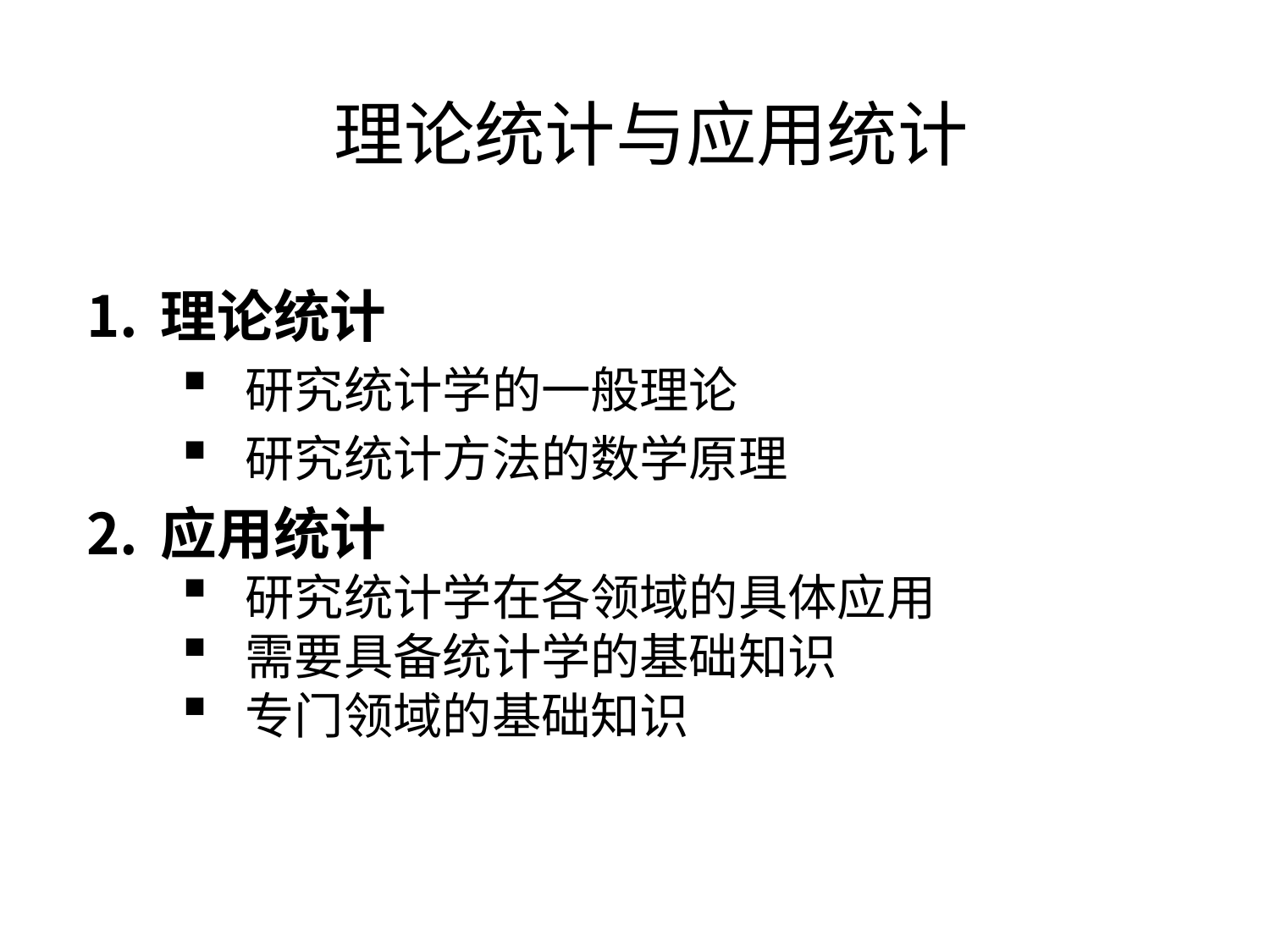

# 理论统计与应用统计
理论统计
研究统计学的一般理论
研究统计方法的数学原理
应用统计
研究统计学在各领域的具体应用
需要具备统计学的基础知识
专门领域的基础知识